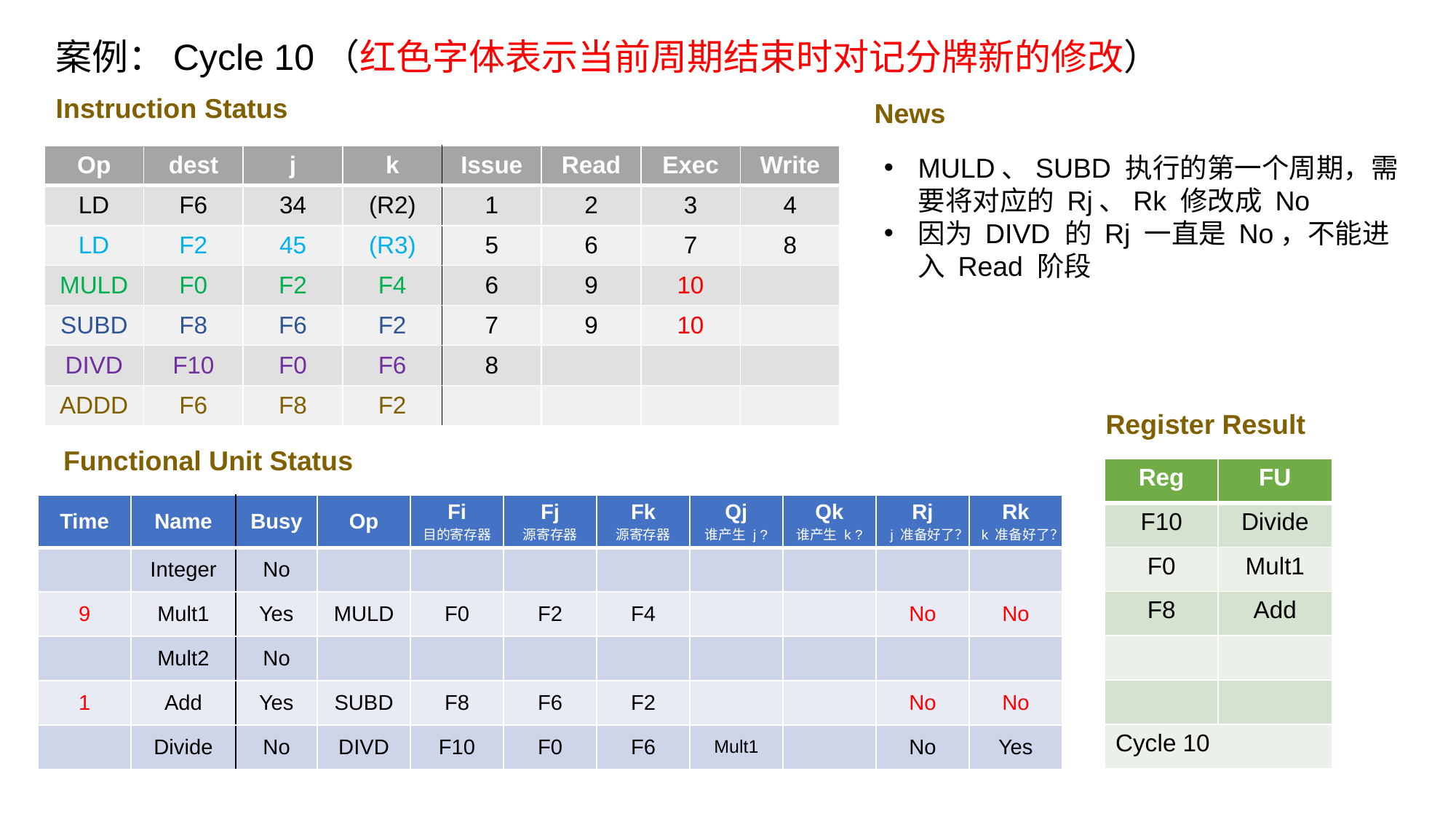

# 案例：Cycle 10（红色字体表示当前周期结束时对记分牌新的修改）
Instruction Status
News
| Op | dest | j | k | Issue | Read | Exec | Write |
| --- | --- | --- | --- | --- | --- | --- | --- |
| LD | F6 | 34 | (R2) | 1 | 2 | 3 | 4 |
| LD | F2 | 45 | (R3) | 5 | 6 | 7 | 8 |
| MULD | F0 | F2 | F4 | 6 | 9 | 10 |  |
| SUBD | F8 | F6 | F2 | 7 | 9 | 10 |  |
| DIVD | F10 | F0 | F6 | 8 |  |  |  |
| ADDD | F6 | F8 | F2 |  |  |  |  |
MULD、SUBD 执行的第一个周期，需要将对应的 Rj、Rk 修改成 No
因为 DIVD 的 Rj 一直是 No，不能进入 Read 阶段
Register Result
Functional Unit Status
| Reg | FU |
| --- | --- |
| F10 | Divide |
| F0 | Mult1 |
| F8 | Add |
|  |  |
|  |  |
| Cycle 10 |  |
| Time | Name | Busy | Op | Fi 目的寄存器 | Fj 源寄存器 | Fk 源寄存器 | Qj 谁产生 j ? | Qk 谁产生 k ? | Rj j 准备好了？ | Rk k 准备好了？ |
| --- | --- | --- | --- | --- | --- | --- | --- | --- | --- | --- |
|  | Integer | No |  |  |  |  |  |  |  |  |
| 9 | Mult1 | Yes | MULD | F0 | F2 | F4 |  |  | No | No |
|  | Mult2 | No |  |  |  |  |  |  |  |  |
| 1 | Add | Yes | SUBD | F8 | F6 | F2 |  |  | No | No |
|  | Divide | No | DIVD | F10 | F0 | F6 | Mult1 |  | No | Yes |